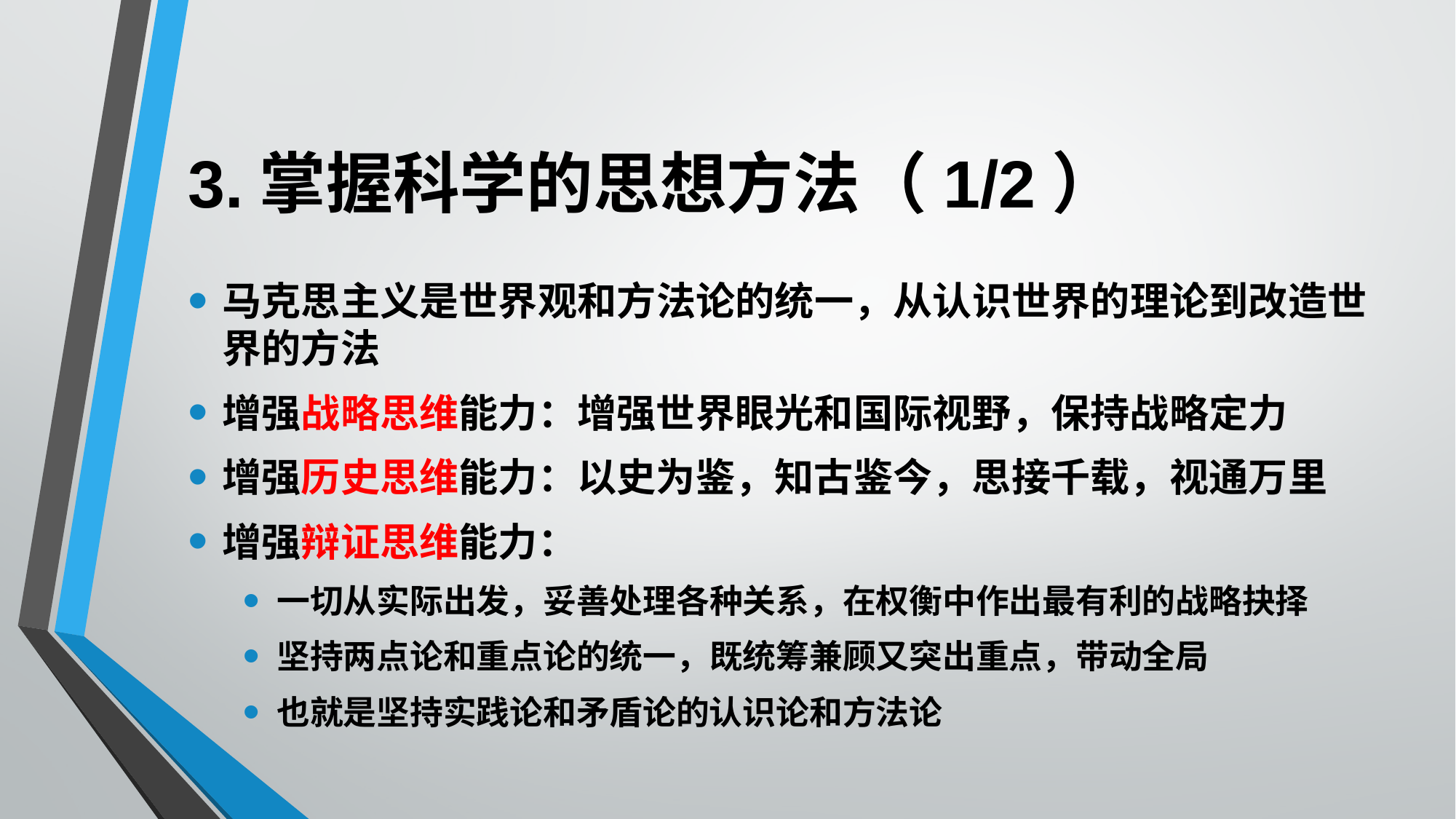

# 3.掌握科学的思想方法（1/2）
马克思主义是世界观和方法论的统一，从认识世界的理论到改造世界的方法
增强战略思维能力：增强世界眼光和国际视野，保持战略定力
增强历史思维能力：以史为鉴，知古鉴今，思接千载，视通万里
增强辩证思维能力：
一切从实际出发，妥善处理各种关系，在权衡中作出最有利的战略抉择
坚持两点论和重点论的统一，既统筹兼顾又突出重点，带动全局
也就是坚持实践论和矛盾论的认识论和方法论